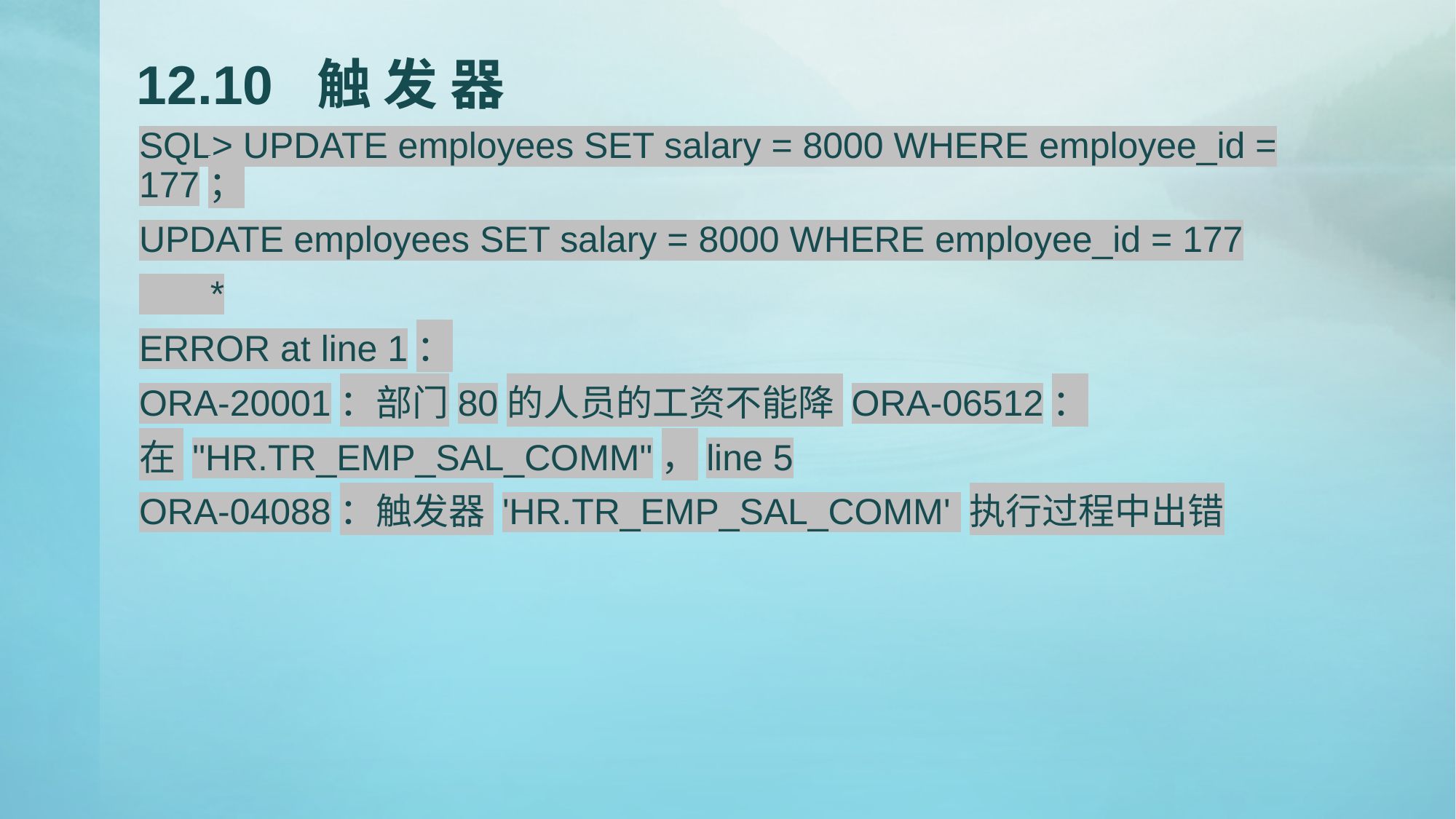

# 12.10  触 发 器
SQL> UPDATE employees SET salary = 8000 WHERE employee_id = 177；
UPDATE employees SET salary = 8000 WHERE employee_id = 177
       *
ERROR at line 1：
ORA-20001：部门80的人员的工资不能降 ORA-06512：
在 "HR.TR_EMP_SAL_COMM"，line 5
ORA-04088：触发器 'HR.TR_EMP_SAL_COMM' 执行过程中出错